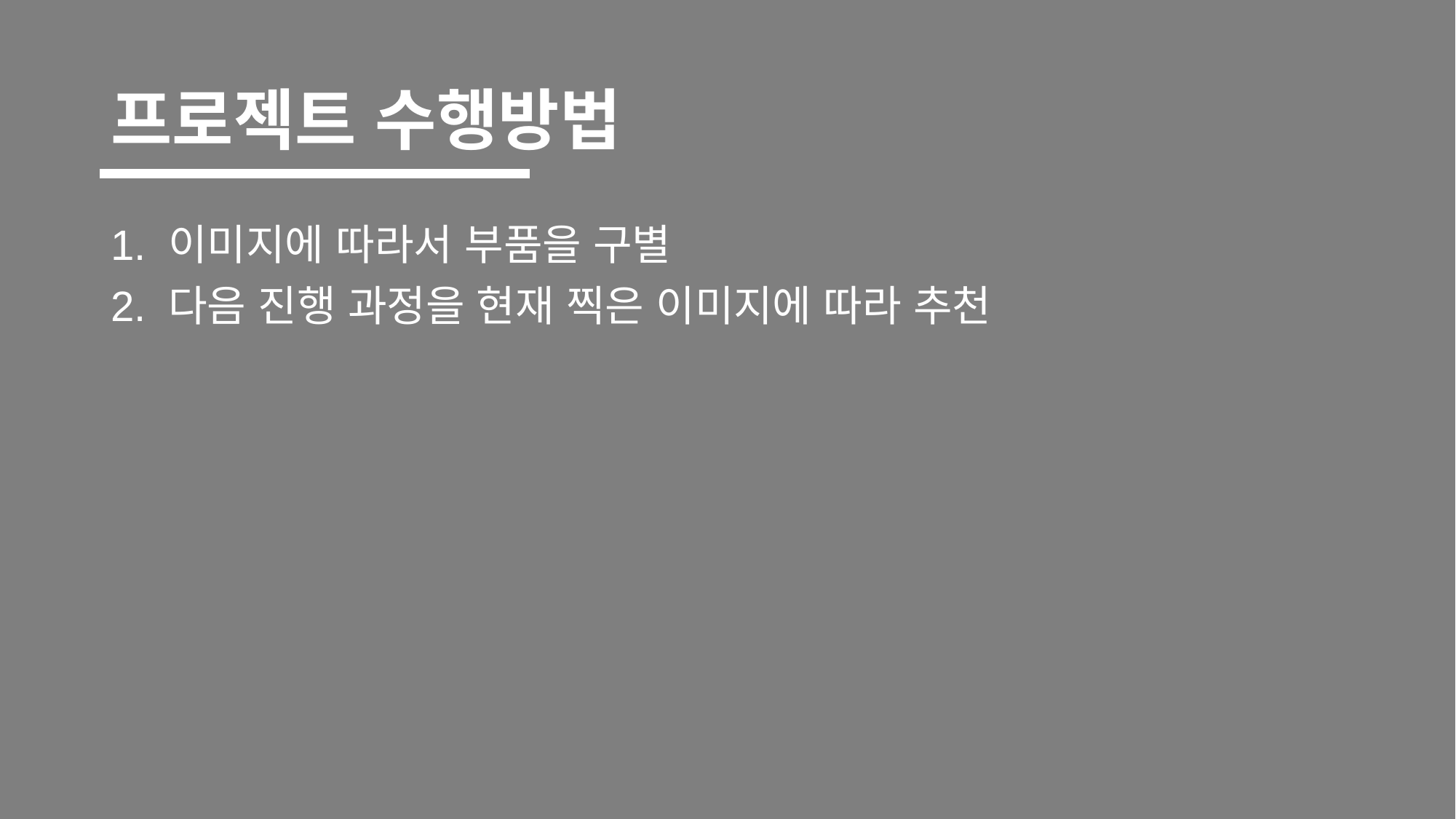

# 프로젝트 수행방법
1. 이미지에 따라서 부품을 구별
2. 다음 진행 과정을 현재 찍은 이미지에 따라 추천